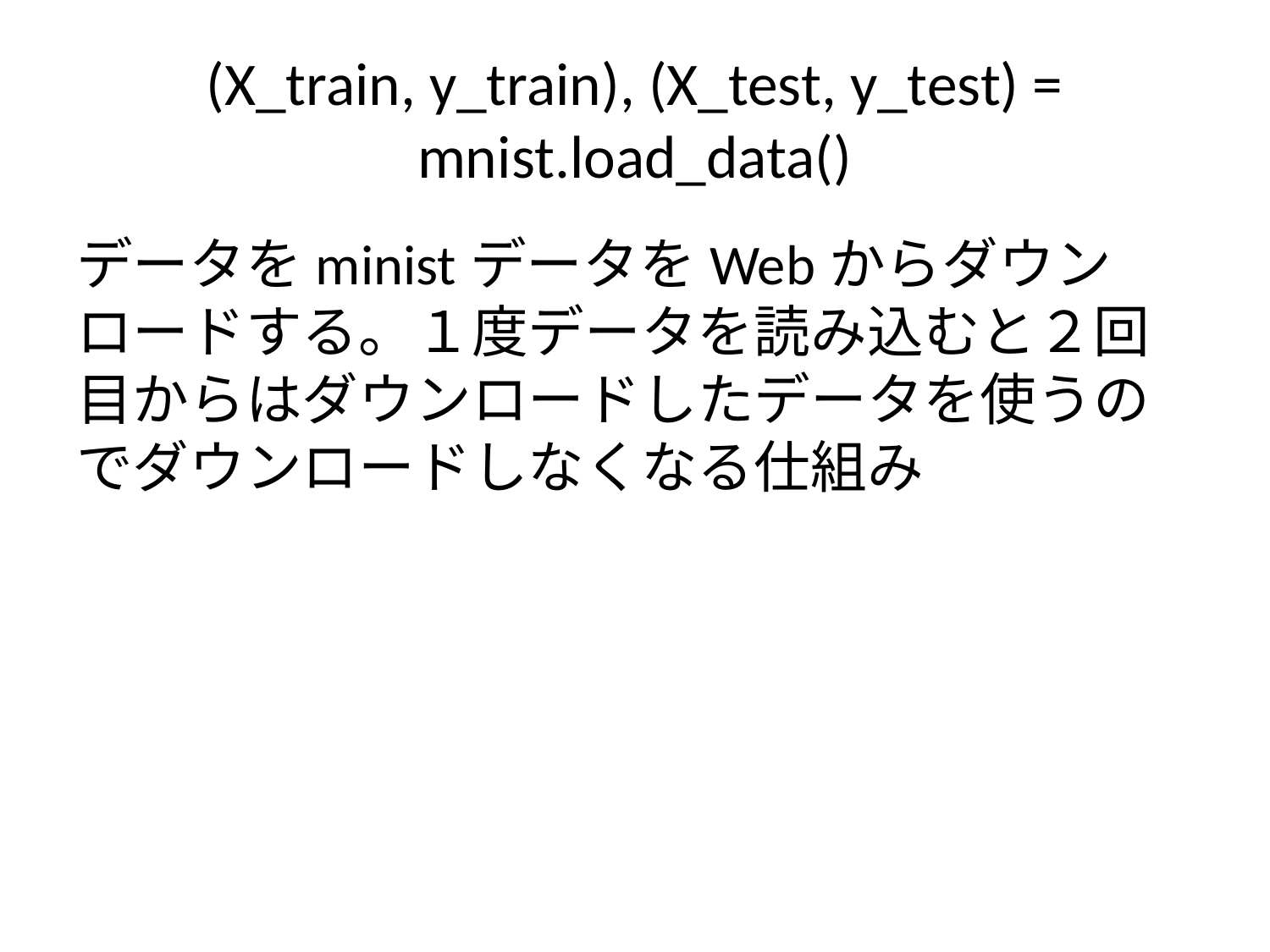

# (X_train, y_train), (X_test, y_test) = mnist.load_data()
データをministデータをWebからダウンロードする。１度データを読み込むと２回目からはダウンロードしたデータを使うのでダウンロードしなくなる仕組み